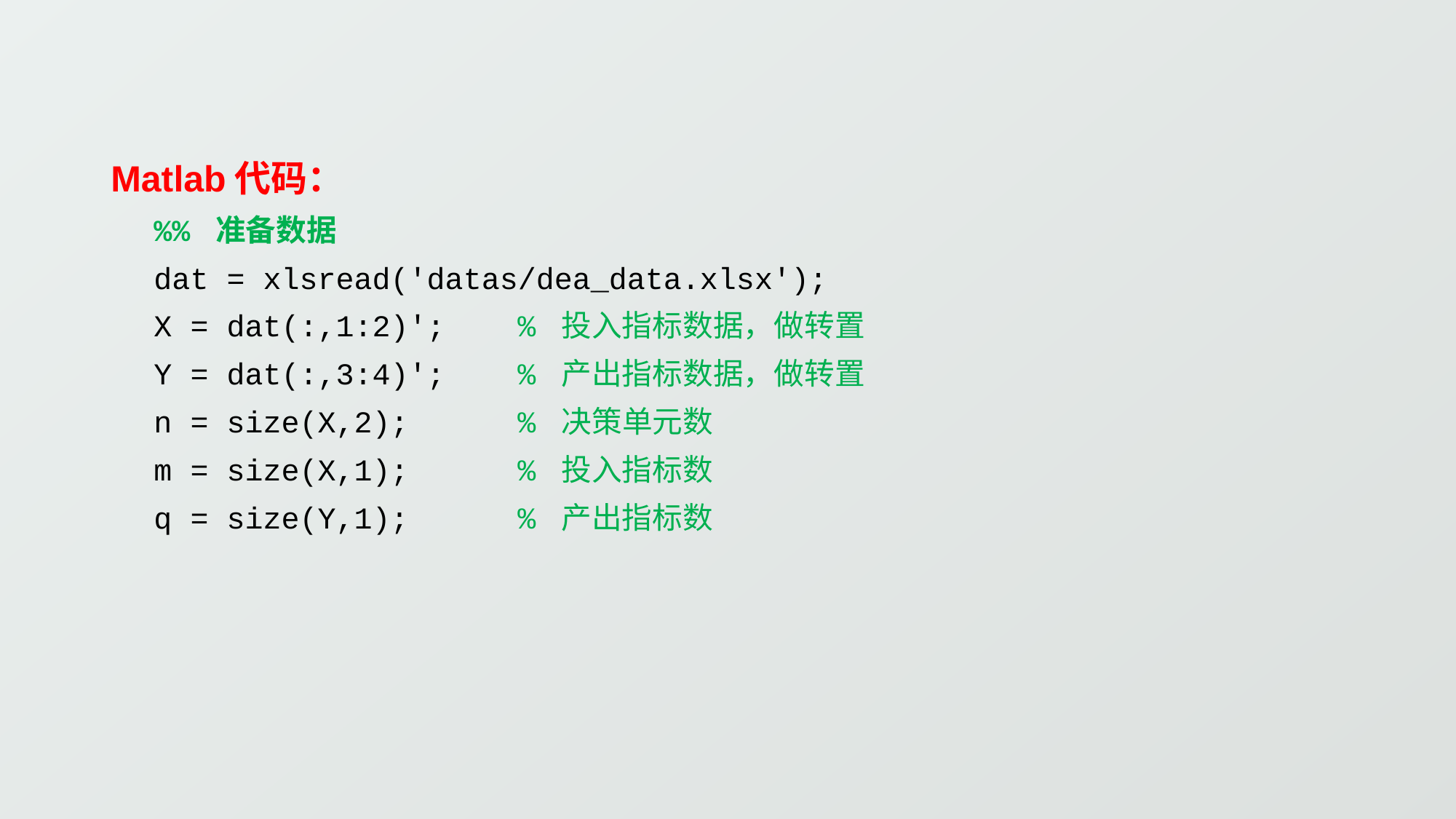

Matlab代码：
%% 准备数据
dat = xlsread('datas/dea_data.xlsx');
X = dat(:,1:2)';    % 投入指标数据，做转置
Y = dat(:,3:4)';    % 产出指标数据，做转置
n = size(X,2);      % 决策单元数
m = size(X,1);      % 投入指标数
q = size(Y,1);      % 产出指标数